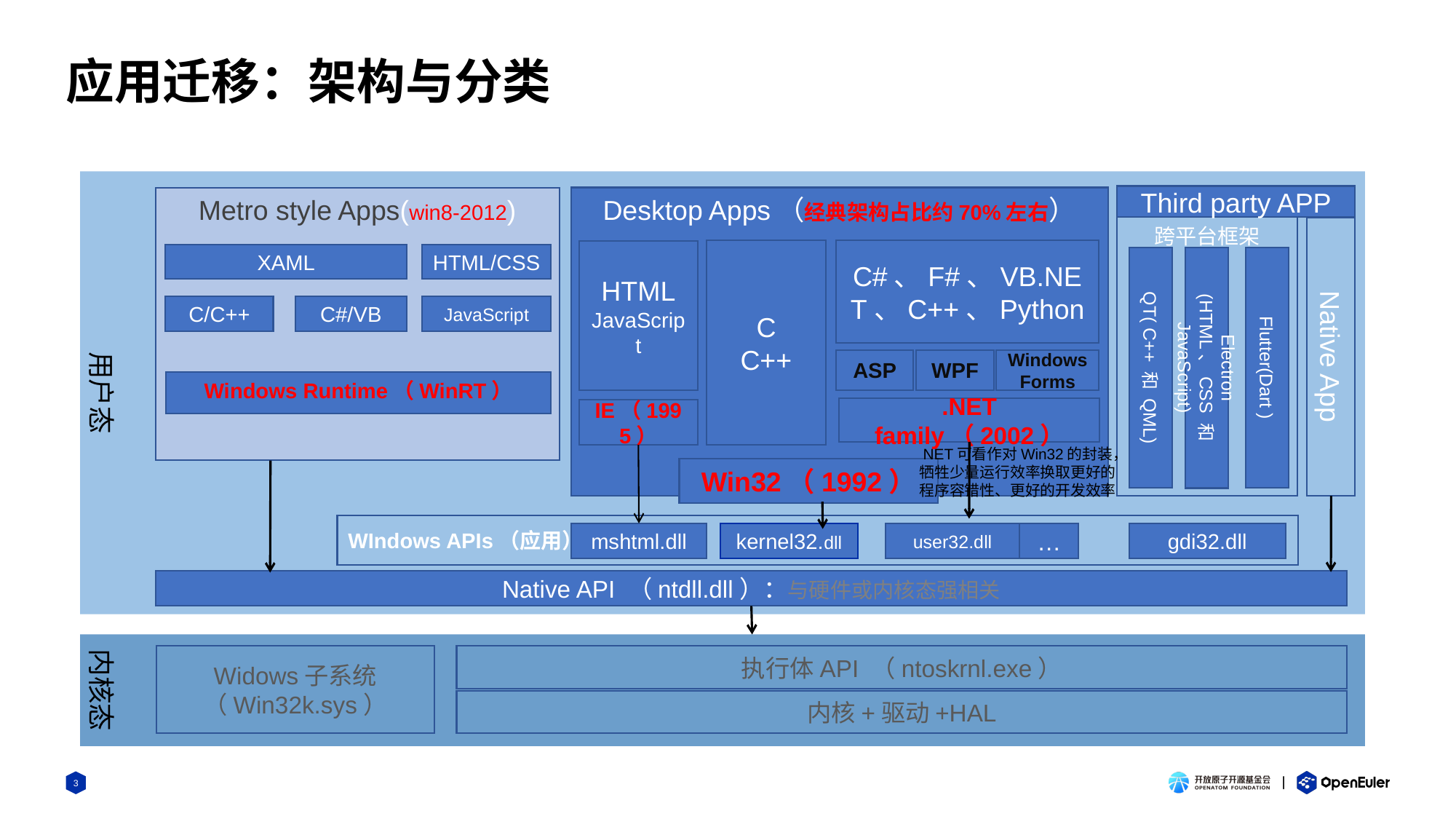

# 应用迁移：架构与分类

用户态
Third party APP
Desktop Apps（经典架构占比约70%左右）
Metro style Apps(win8-2012)
跨平台框架
Native App
C
C++
C#、F#、VB.NET、C++、Python
HTML
JavaScript
HTML/CSS
XAML
QT( C++ 和 QML)
Flutter(Dart )
Electron
(HTML、CSS 和 JavaScript)
C/C++
C#/VB
JavaScript
ASP
WPF
Windows
Forms
Windows Runtime（WinRT）
.NET family（2002）
IE（1995）
NET可看作对Win32的封装，牺牲少量运行效率换取更好的程序容错性、更好的开发效率
Win32（1992）
WIndows APIs（应用）
mshtml.dll
kernel32.dll
user32.dll
…
gdi32.dll
Native API （ntdll.dll）：与硬件或内核态强相关
内核态
Widows子系统
（Win32k.sys）
执行体API （ntoskrnl.exe）
内核+驱动+HAL
图形驱动